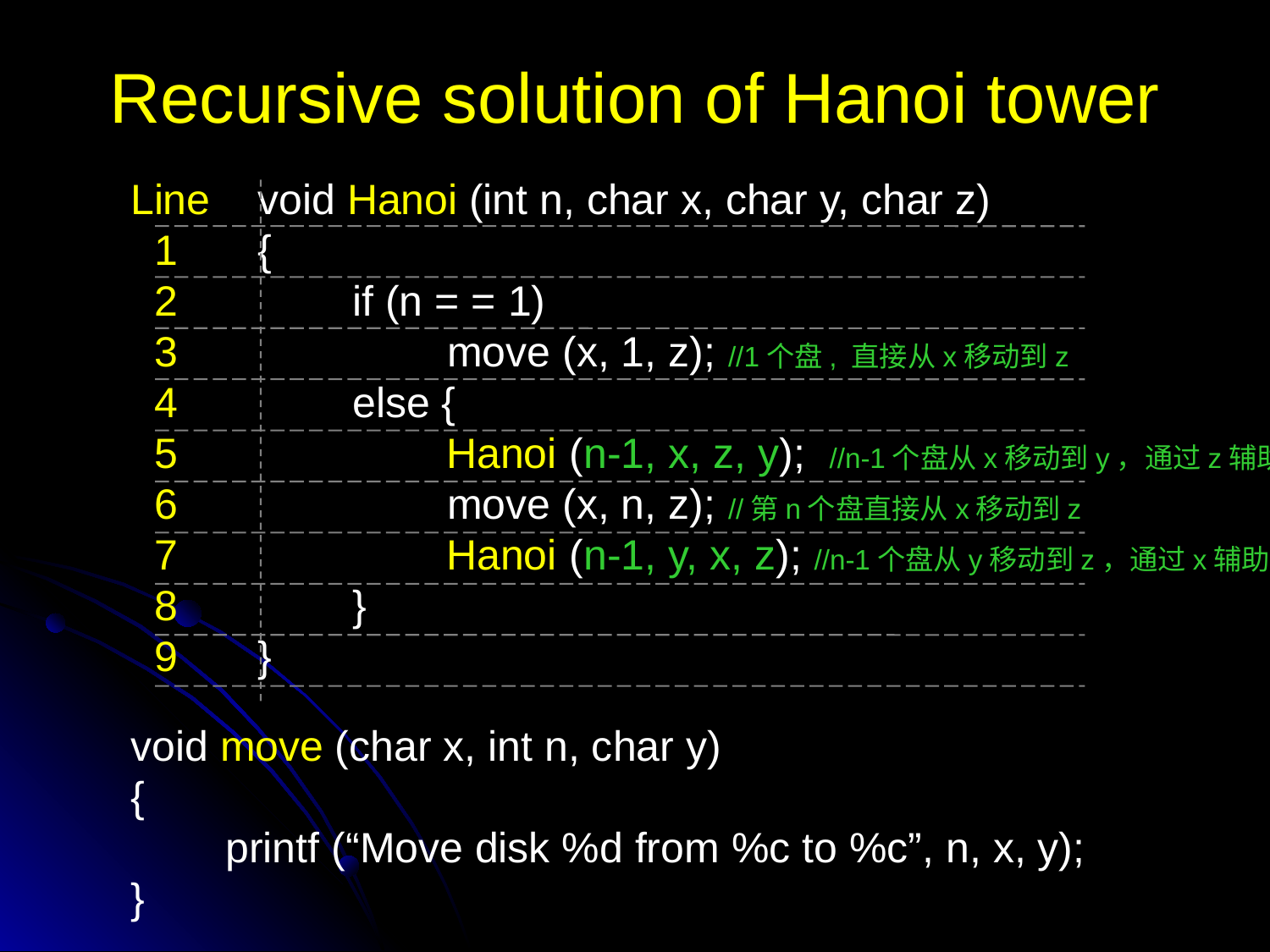

# Recursive solution of Hanoi tower
Line	void Hanoi (int n, char x, char y, char z)
  1	{
  2	        if (n = = 1)
  3	                move (x, 1, z); //1个盘, 直接从x移动到z
  4	        else {
  5	                Hanoi (n-1, x, z, y);  //n-1个盘从x移动到y，通过z辅助
  6	                move (x, n, z); //第n个盘直接从x移动到z
  7	                Hanoi (n-1, y, x, z); //n-1个盘从y移动到z，通过x辅助
  8	        }
  9	}

void move (char x, int n, char y)
{
        printf (“Move disk %d from %c to %c”, n, x, y);
}